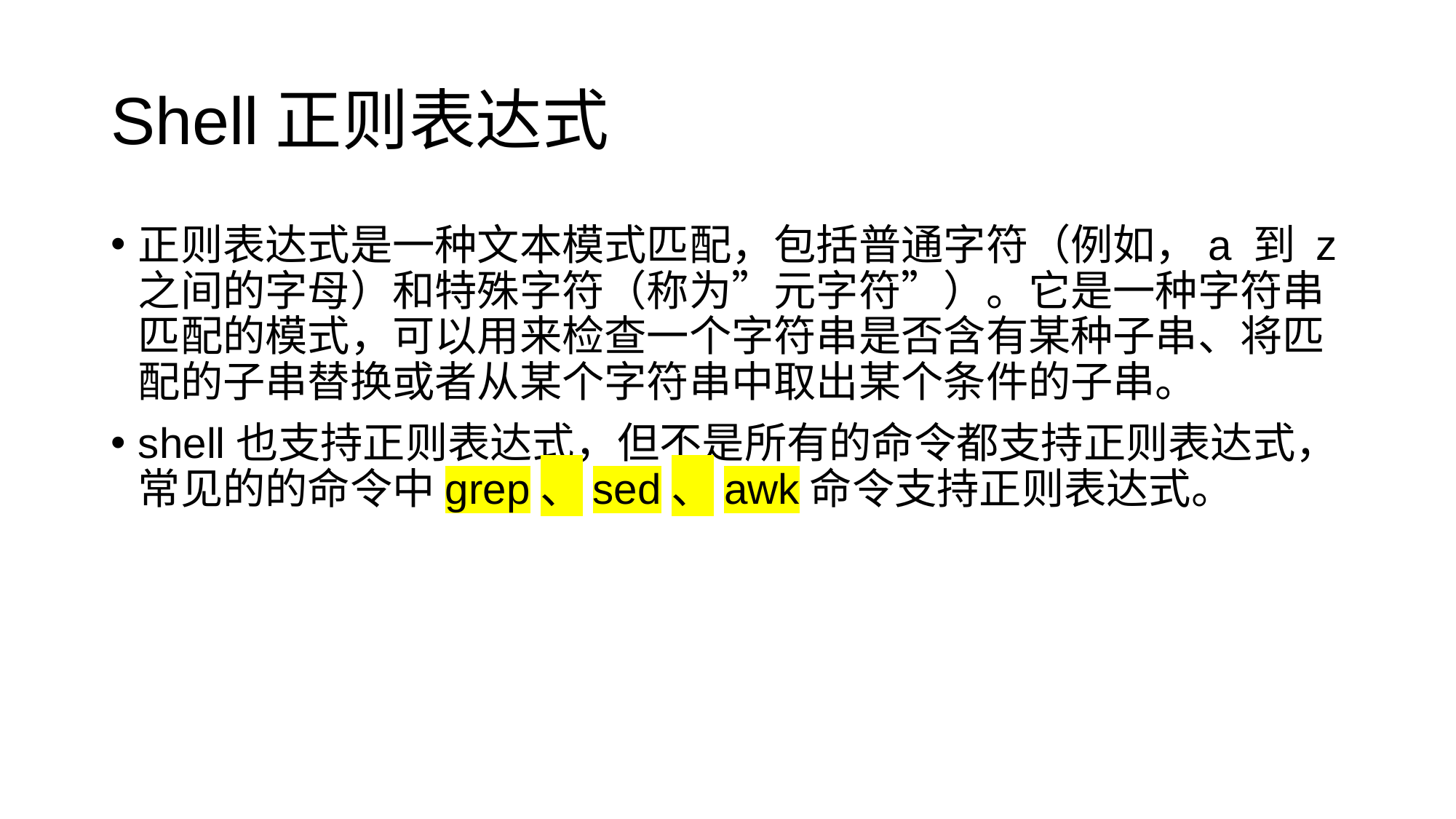

# Shell正则表达式
正则表达式是一种文本模式匹配，包括普通字符（例如，a 到 z 之间的字母）和特殊字符（称为”元字符”）。它是一种字符串匹配的模式，可以用来检查一个字符串是否含有某种子串、将匹配的子串替换或者从某个字符串中取出某个条件的子串。
shell也支持正则表达式，但不是所有的命令都支持正则表达式，常见的的命令中grep、sed、awk命令支持正则表达式。